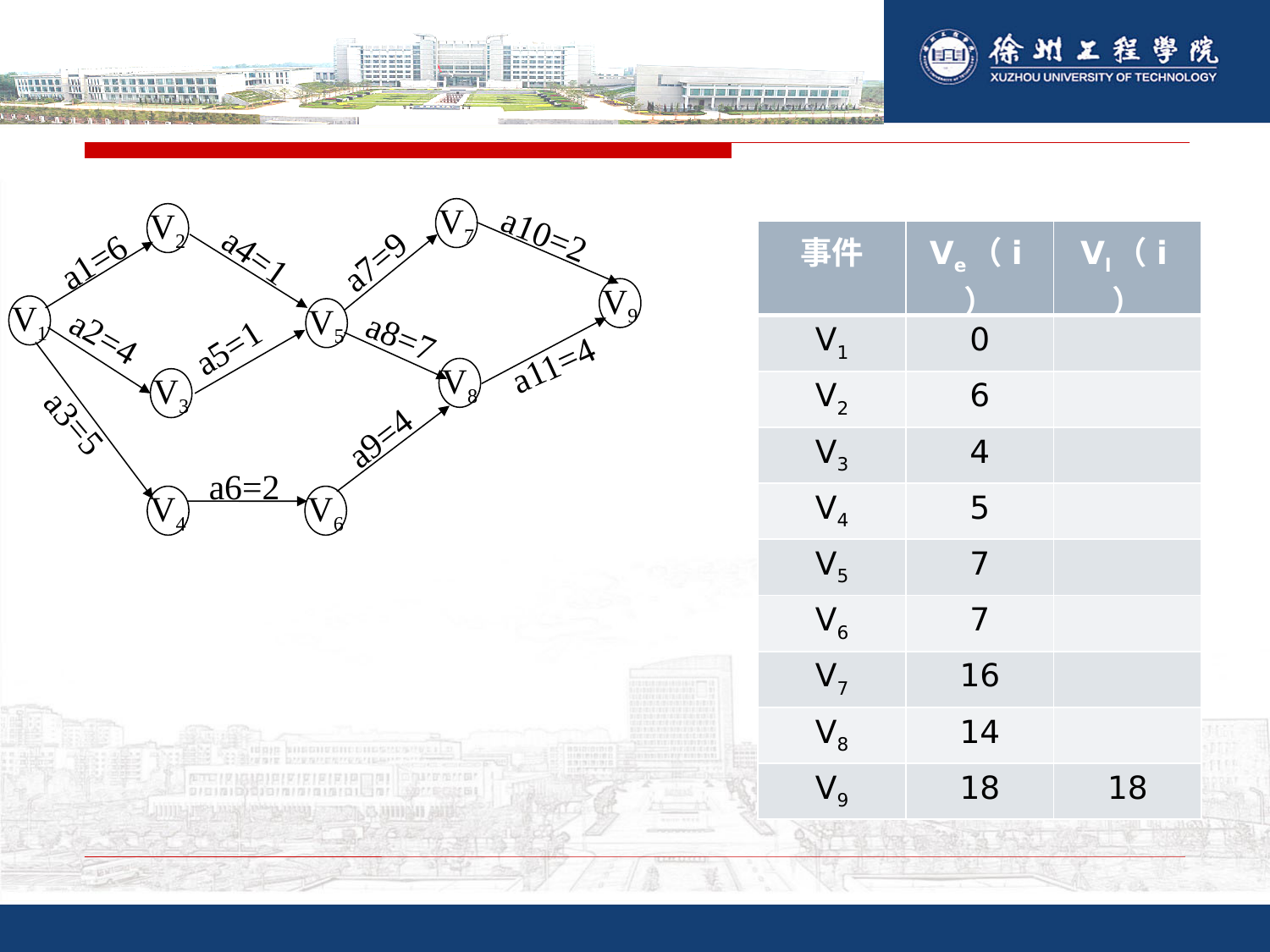

#

V7
V2

V9
V1
V5

V8
V3

V4
V6

a10=2
a4=1
a1=6
a7=9
a2=4
a8=7
a5=1
a11=4
a3=5
a9=4
a6=2
| 事件 | Ve（i） | Vl（i） |
| --- | --- | --- |
| V1 | 0 |  |
| V2 | 6 |  |
| V3 | 4 |  |
| V4 | 5 |  |
| V5 | 7 |  |
| V6 | 7 |  |
| V7 | 16 |  |
| V8 | 14 |  |
| V9 | 18 | 18 |